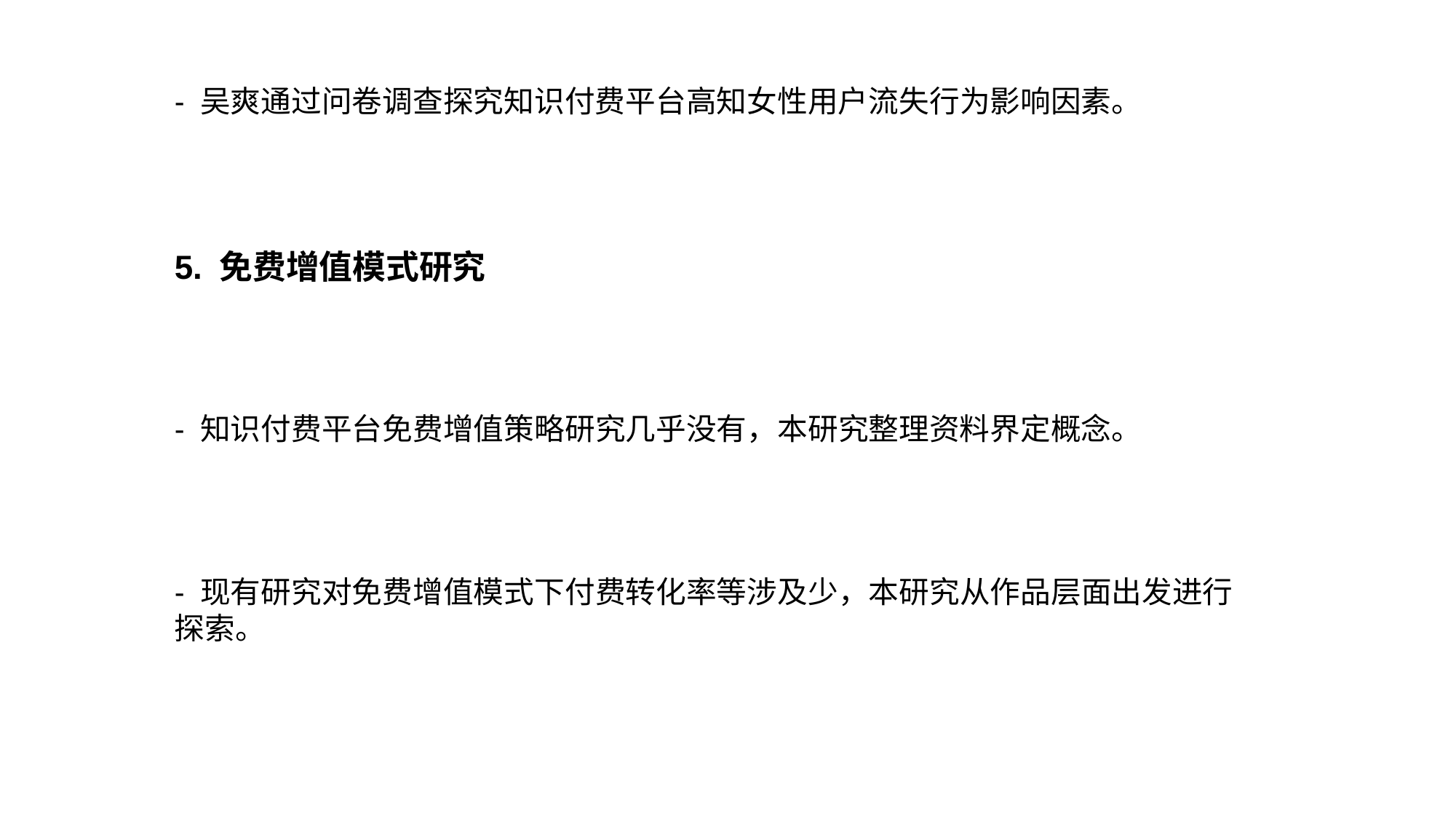

- 吴爽通过问卷调查探究知识付费平台高知女性用户流失行为影响因素。

5. 免费增值模式研究
- 知识付费平台免费增值策略研究几乎没有，本研究整理资料界定概念。
- 现有研究对免费增值模式下付费转化率等涉及少，本研究从作品层面出发进行探索。